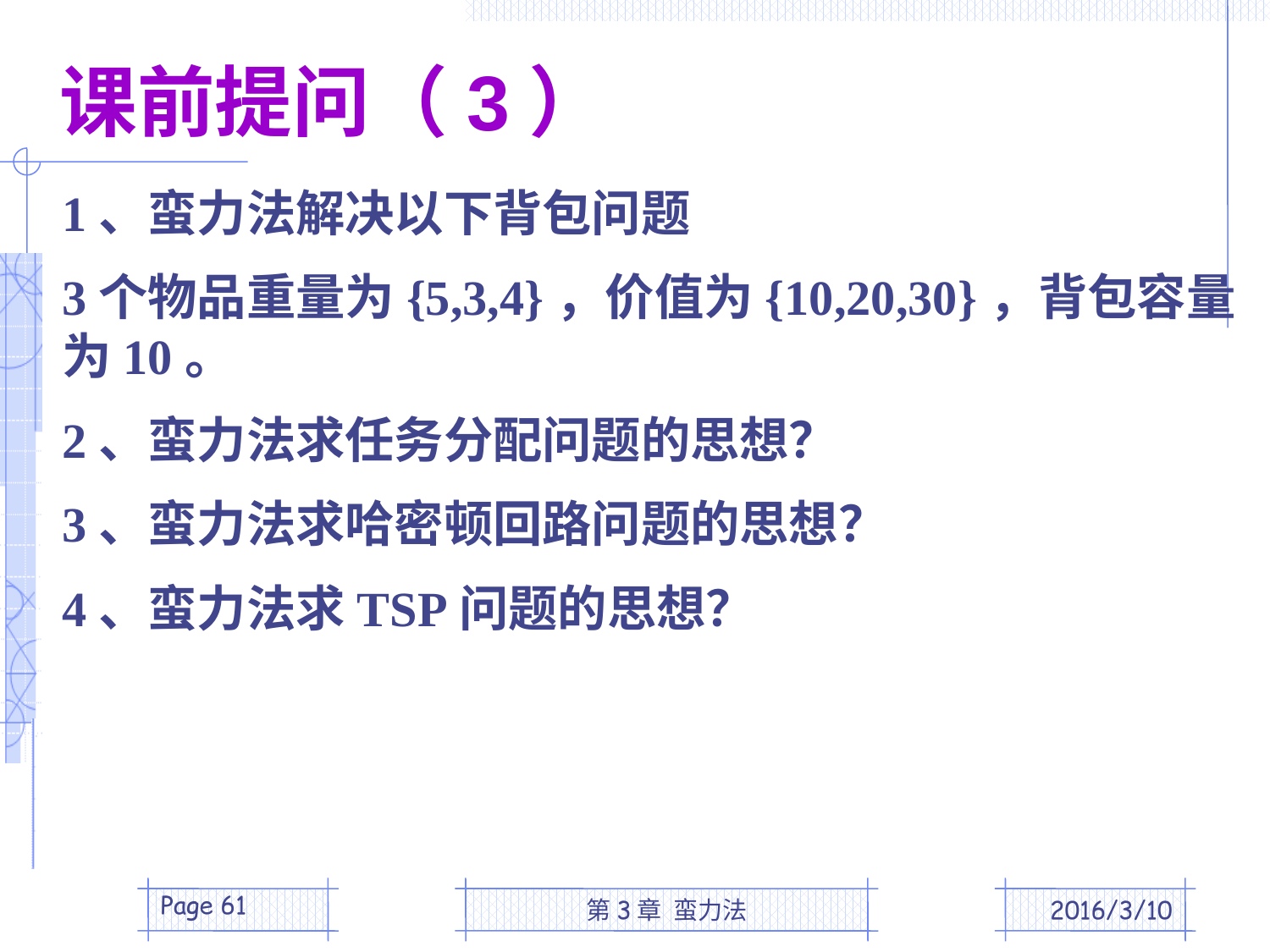

课前提问（3）
1、蛮力法解决以下背包问题
3个物品重量为{5,3,4}，价值为{10,20,30}，背包容量为10。
2、蛮力法求任务分配问题的思想？
3、蛮力法求哈密顿回路问题的思想？
4、蛮力法求TSP问题的思想？
Page 61
第3章  蛮力法
2016/3/10